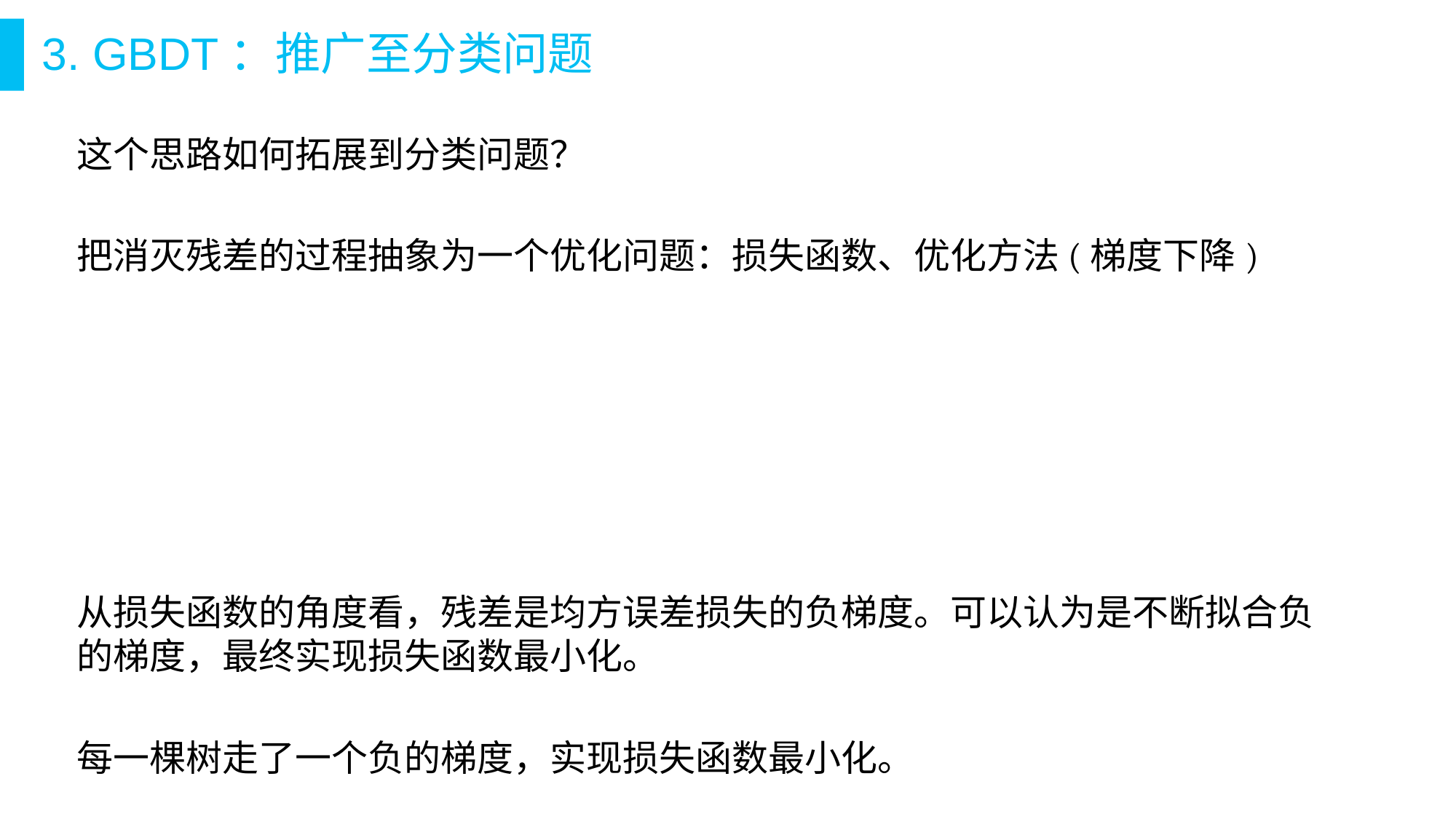

# 3. GBDT：推广至分类问题
这个思路如何拓展到分类问题？

把消灭残差的过程抽象为一个优化问题：损失函数、优化方法(梯度下降)

从损失函数的角度看，残差是均方误差损失的负梯度。可以认为是不断拟合负的梯度，最终实现损失函数最小化。

每一棵树走了一个负的梯度，实现损失函数最小化。